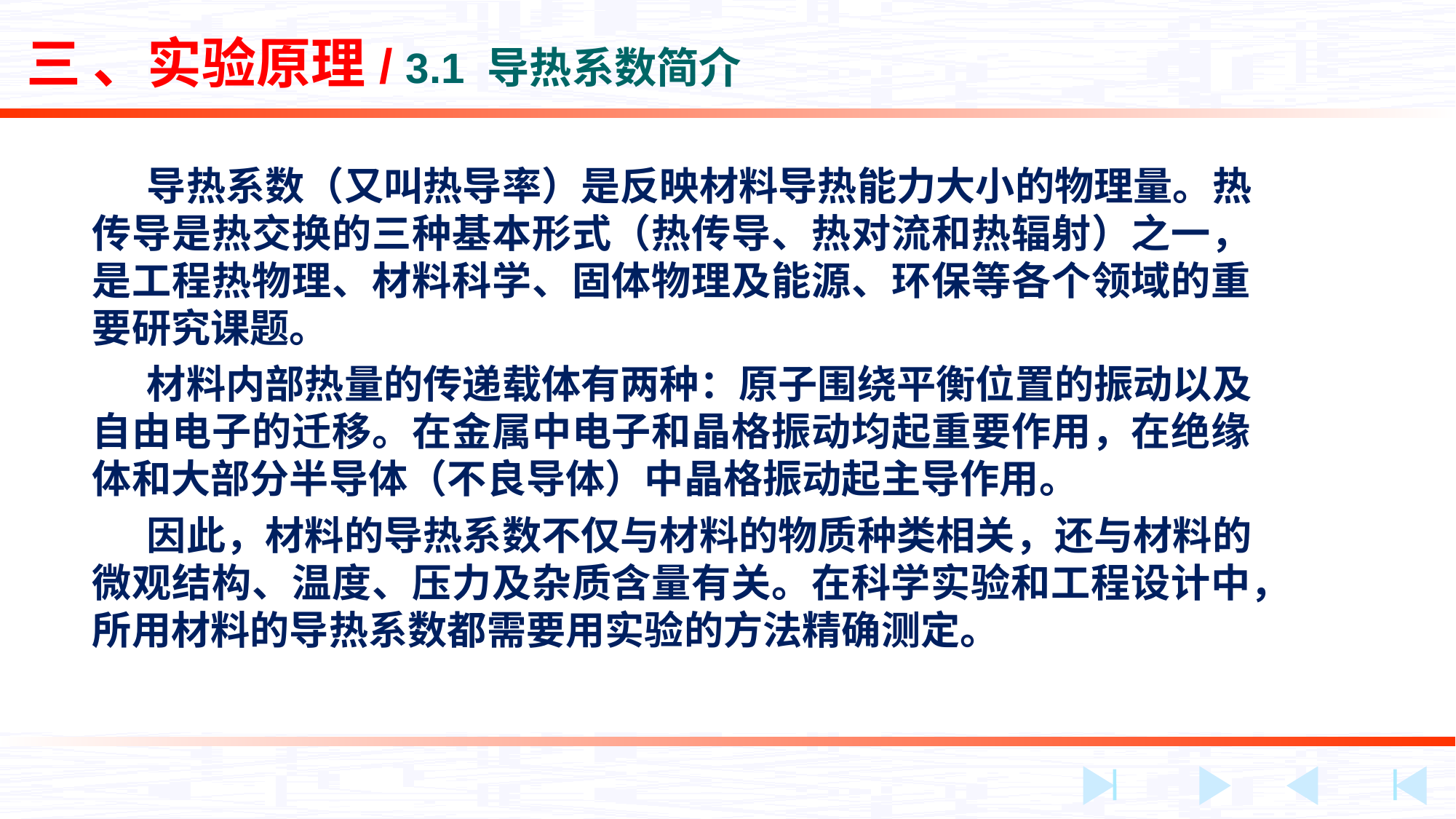

三 、实验原理/ 3.1 导热系数简介
导热系数（又叫热导率）是反映材料导热能力大小的物理量。热传导是热交换的三种基本形式（热传导、热对流和热辐射）之一，是工程热物理、材料科学、固体物理及能源、环保等各个领域的重要研究课题。
材料内部热量的传递载体有两种：原子围绕平衡位置的振动以及自由电子的迁移。在金属中电子和晶格振动均起重要作用，在绝缘体和大部分半导体（不良导体）中晶格振动起主导作用。
因此，材料的导热系数不仅与材料的物质种类相关，还与材料的微观结构、温度、压力及杂质含量有关。在科学实验和工程设计中，所用材料的导热系数都需要用实验的方法精确测定。